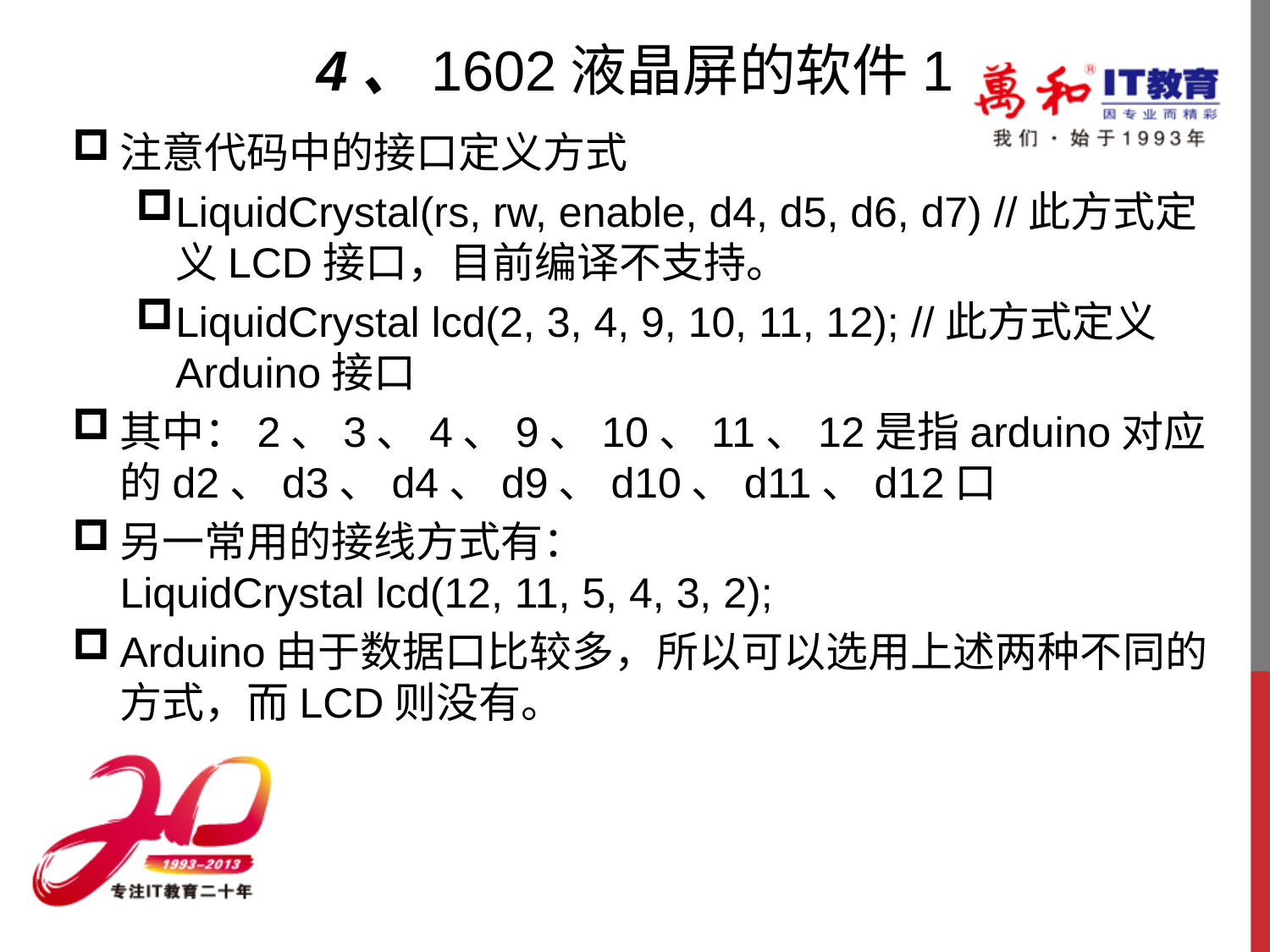

# 4、1602液晶屏的软件1
注意代码中的接口定义方式
LiquidCrystal(rs, rw, enable, d4, d5, d6, d7) //此方式定义LCD接口，目前编译不支持。
LiquidCrystal lcd(2, 3, 4, 9, 10, 11, 12); //此方式定义Arduino接口
其中：2、3、4、9、10、11、12是指arduino对应的d2、d3、d4、d9、d10、d11、d12口
另一常用的接线方式有： LiquidCrystal lcd(12, 11, 5, 4, 3, 2);
Arduino由于数据口比较多，所以可以选用上述两种不同的方式，而LCD则没有。